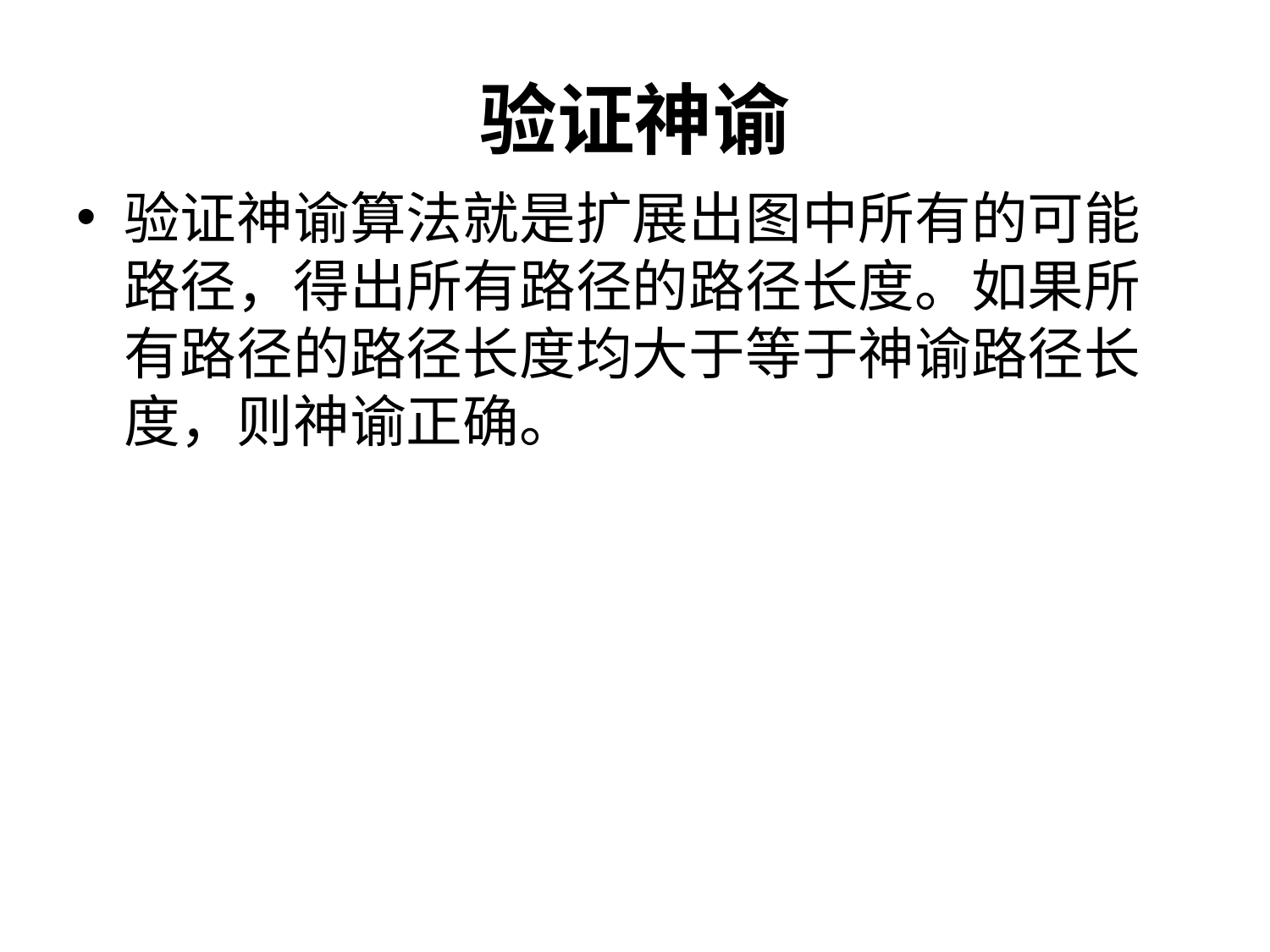

# 验证神谕
验证神谕算法就是扩展出图中所有的可能路径，得出所有路径的路径长度。如果所有路径的路径长度均大于等于神谕路径长度，则神谕正确。